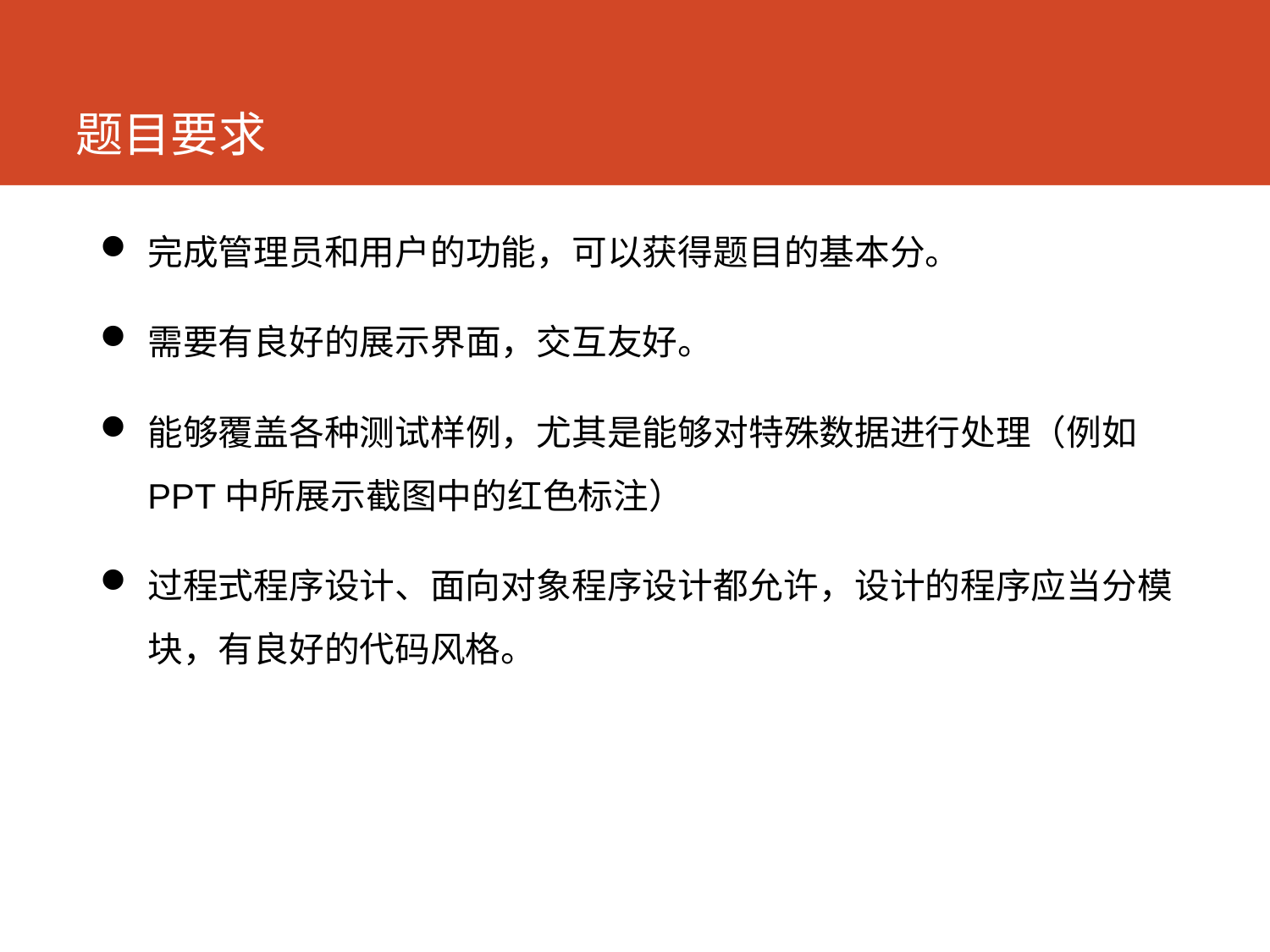

# 题目要求
完成管理员和用户的功能，可以获得题目的基本分。
需要有良好的展示界面，交互友好。
能够覆盖各种测试样例，尤其是能够对特殊数据进行处理（例如PPT中所展示截图中的红色标注）
过程式程序设计、面向对象程序设计都允许，设计的程序应当分模块，有良好的代码风格。